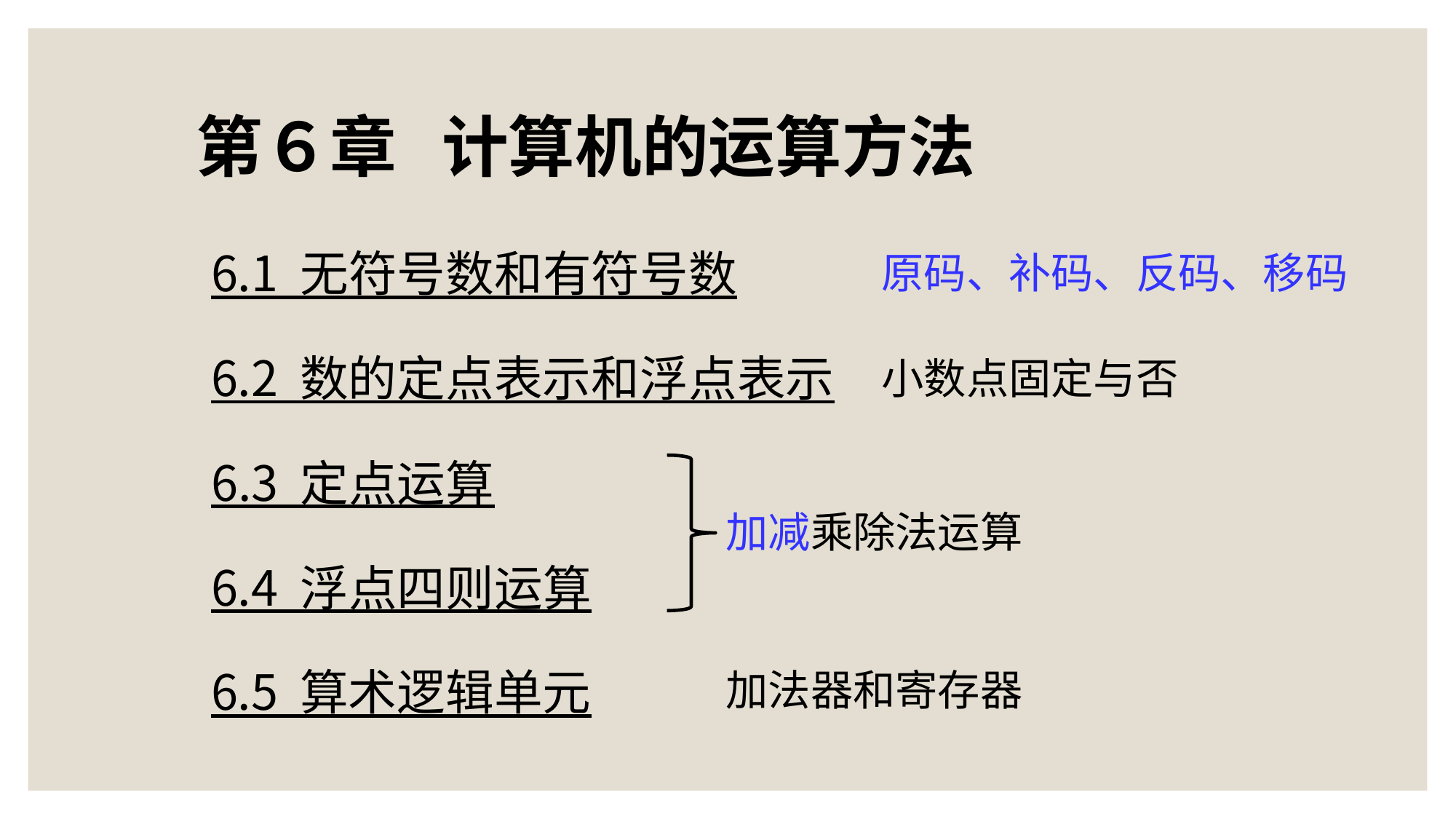

第６章   计算机的运算方法
原码、补码、反码、移码
6.1  无符号数和有符号数
6.2  数的定点表示和浮点表示
小数点固定与否
6.3  定点运算

加减乘除法运算
6.4  浮点四则运算
加法器和寄存器
6.5  算术逻辑单元